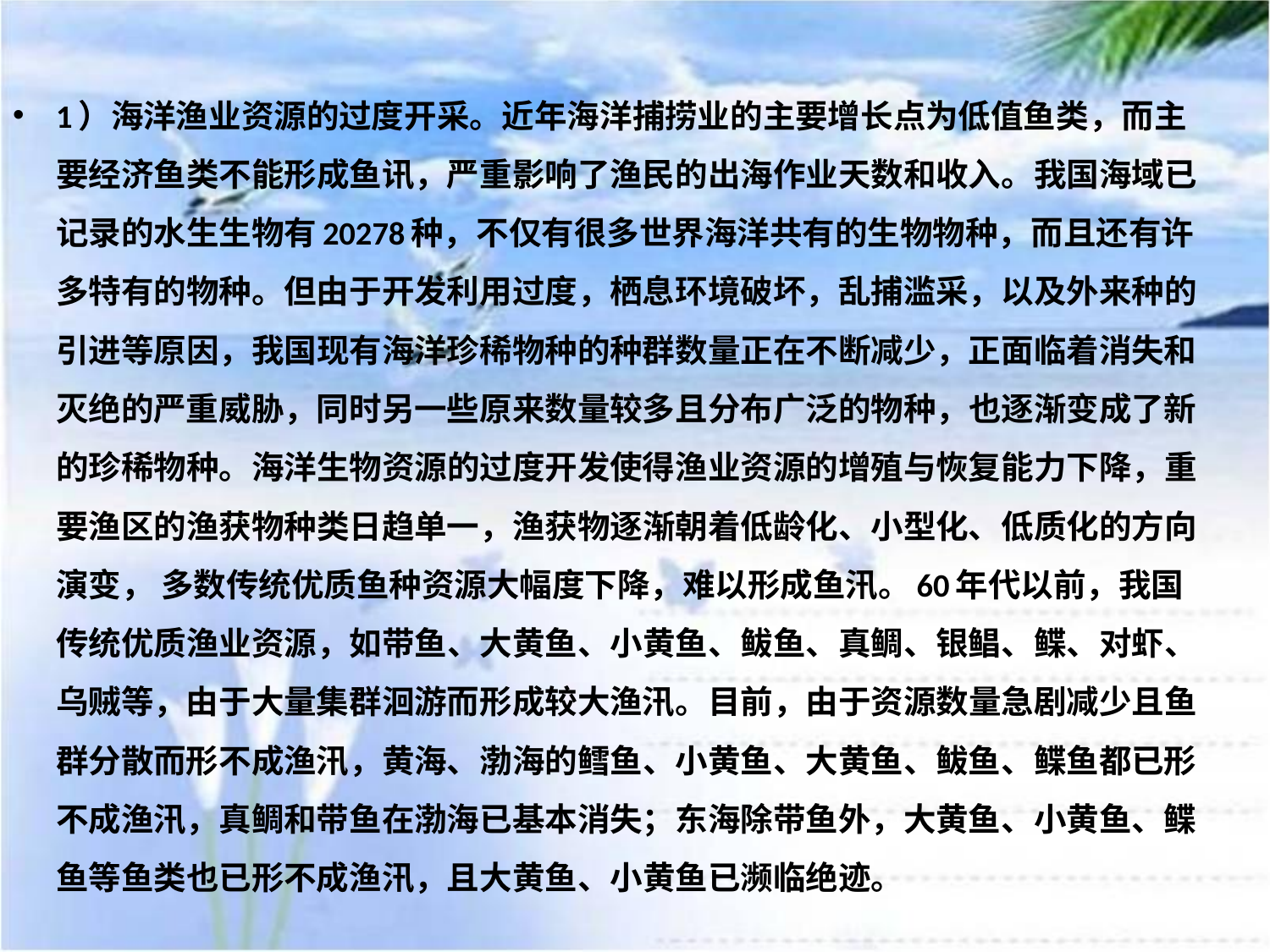

#
1）海洋渔业资源的过度开采。近年海洋捕捞业的主要增长点为低值鱼类，而主要经济鱼类不能形成鱼讯，严重影响了渔民的出海作业天数和收入。我国海域已记录的水生生物有20278种，不仅有很多世界海洋共有的生物物种，而且还有许多特有的物种。但由于开发利用过度，栖息环境破坏，乱捕滥采，以及外来种的引进等原因，我国现有海洋珍稀物种的种群数量正在不断减少，正面临着消失和灭绝的严重威胁，同时另一些原来数量较多且分布广泛的物种，也逐渐变成了新的珍稀物种。海洋生物资源的过度开发使得渔业资源的增殖与恢复能力下降，重要渔区的渔获物种类日趋单一，渔获物逐渐朝着低龄化、小型化、低质化的方向演变， 多数传统优质鱼种资源大幅度下降，难以形成鱼汛。60年代以前，我国传统优质渔业资源，如带鱼、大黄鱼、小黄鱼、鲅鱼、真鲷、银鲳、鲽、对虾、乌贼等，由于大量集群洄游而形成较大渔汛。目前，由于资源数量急剧减少且鱼群分散而形不成渔汛，黄海、渤海的鳕鱼、小黄鱼、大黄鱼、鲅鱼、鲽鱼都已形不成渔汛，真鲷和带鱼在渤海已基本消失；东海除带鱼外，大黄鱼、小黄鱼、鲽鱼等鱼类也已形不成渔汛，且大黄鱼、小黄鱼已濒临绝迹。